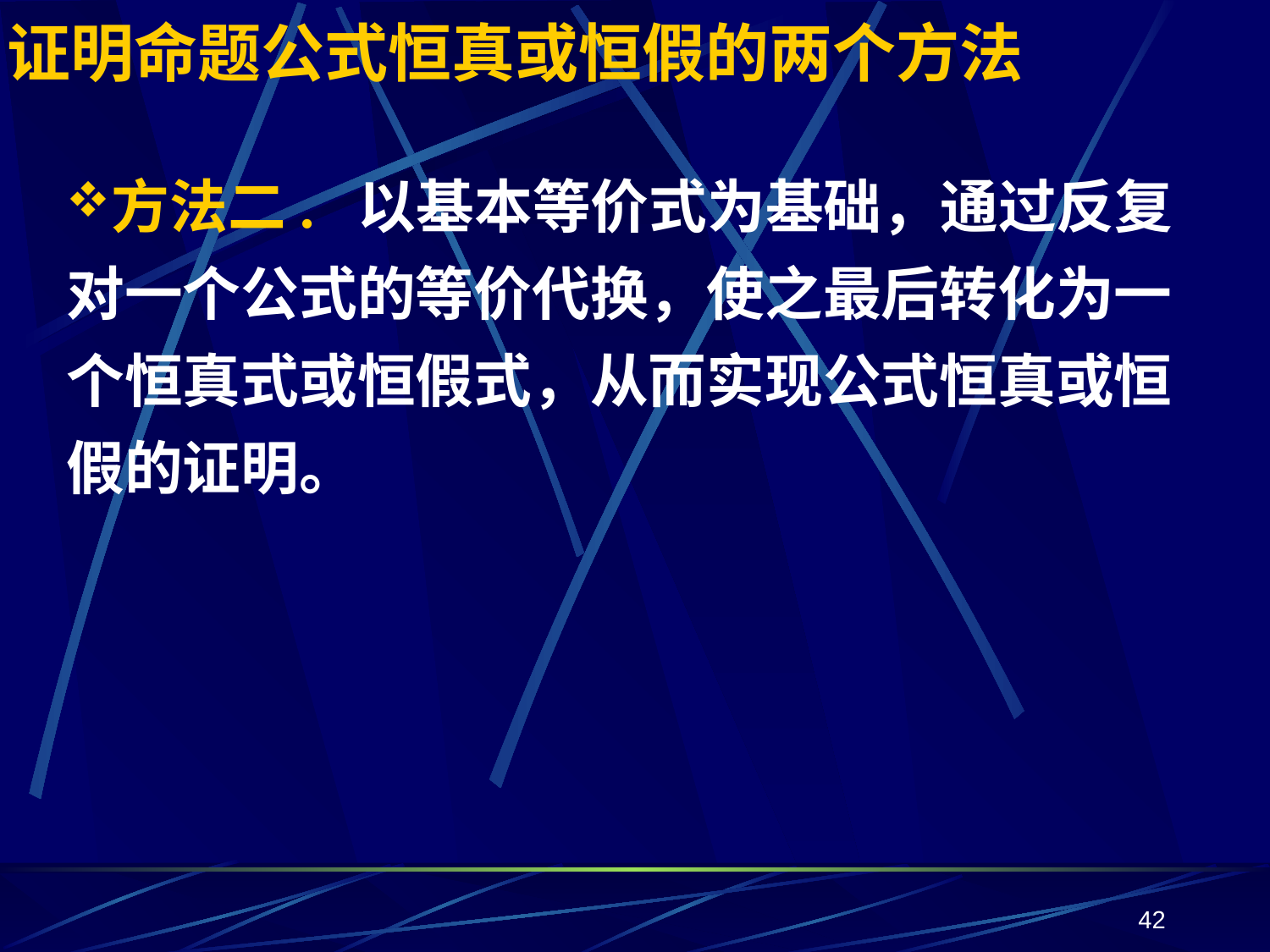

证明命题公式恒真或恒假的两个方法
方法二.  以基本等价式为基础，通过反复对一个公式的等价代换，使之最后转化为一个恒真式或恒假式，从而实现公式恒真或恒假的证明。

42